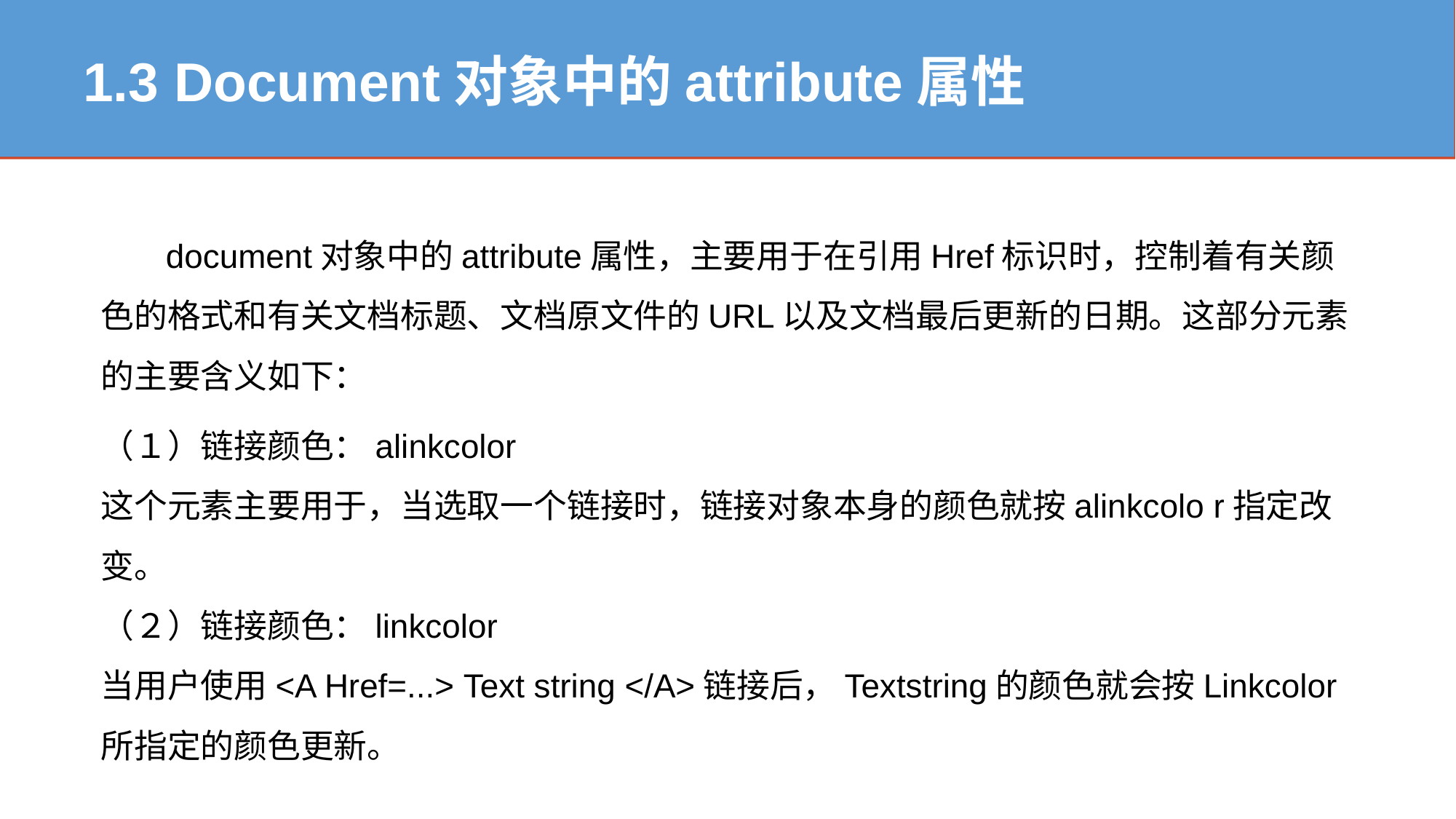

1.3 Document对象中的attribute属性

       document对象中的attribute属性，主要用于在引用Href标识时，控制着有关颜色的格式和有关文档标题、文档原文件的URL以及文档最后更新的日期。这部分元素的主要含义如下：
（１）链接颜色：alinkcolor
这个元素主要用于，当选取一个链接时，链接对象本身的颜色就按alinkcolo r指定改变。
（２）链接颜色：linkcolor
当用户使用<A Href=...> Text string </A>链接后，Textstring的颜色就会按Linkcolor所指定的颜色更新。